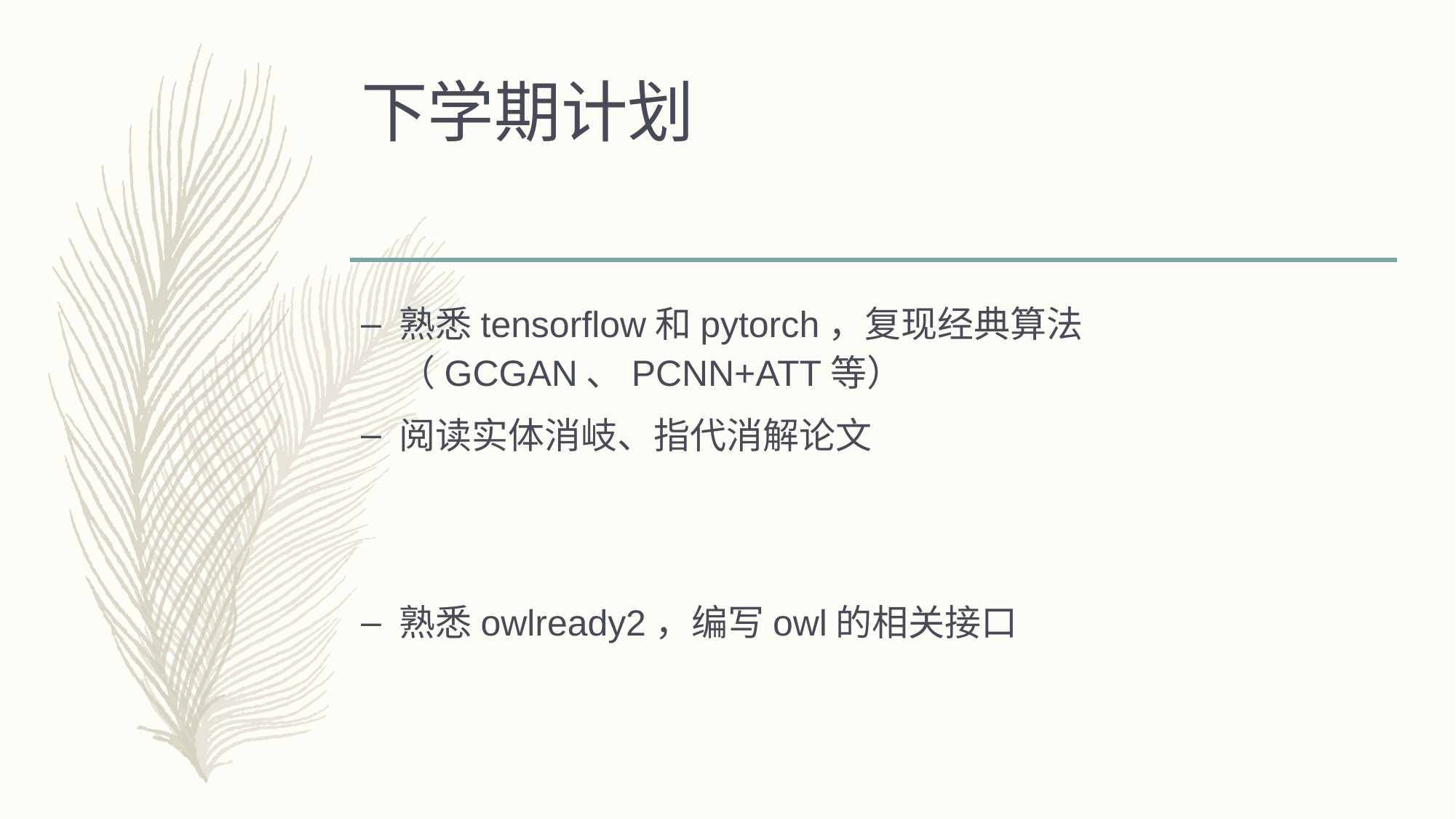

# 下学期计划
熟悉tensorflow和pytorch，复现经典算法（GCGAN、PCNN+ATT等）
阅读实体消岐、指代消解论文

熟悉owlready2，编写owl的相关接口